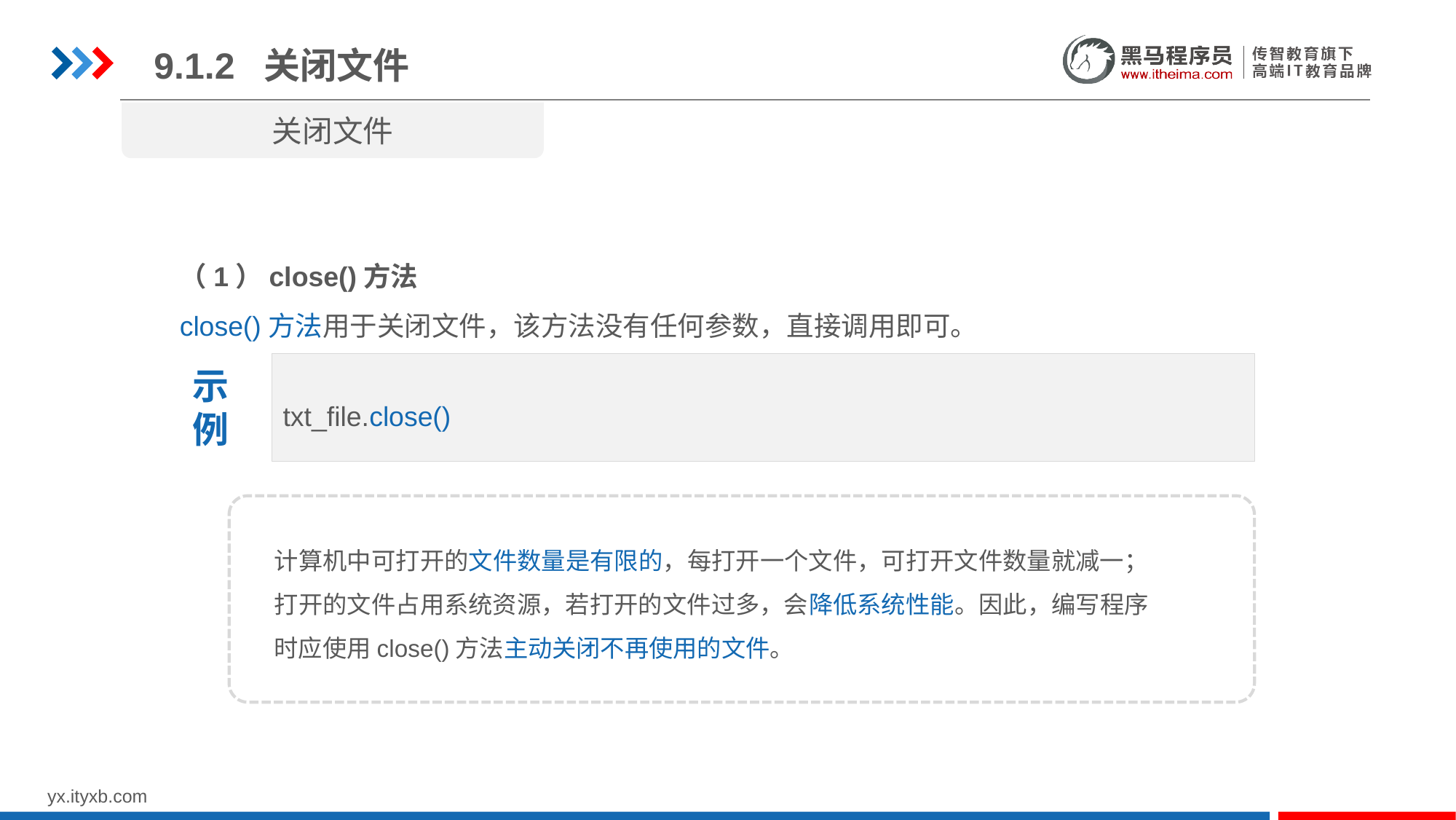

9.1.2  关闭文件

关闭文件
（1）close()方法
close()方法用于关闭文件，该方法没有任何参数，直接调用即可。
txt_file.close()
示
例

计算机中可打开的文件数量是有限的，每打开一个文件，可打开文件数量就减一；打开的文件占用系统资源，若打开的文件过多，会降低系统性能。因此，编写程序时应使用close()方法主动关闭不再使用的文件。